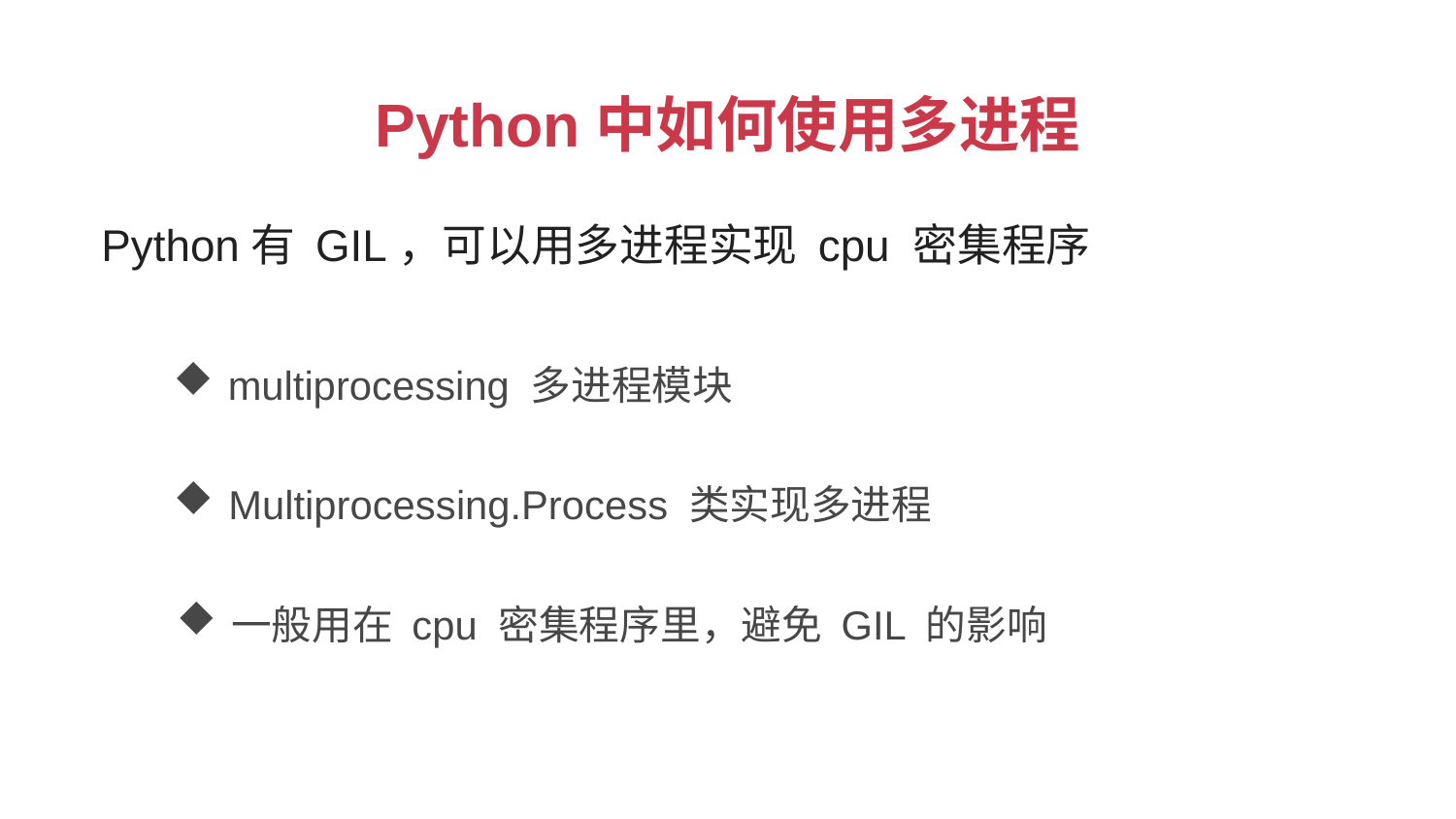

Python中如何使用多进程
 Python有 GIL，可以用多进程实现 cpu 密集程序
multiprocessing 多进程模块
Multiprocessing.Process 类实现多进程
一般用在 cpu 密集程序里，避免 GIL 的影响